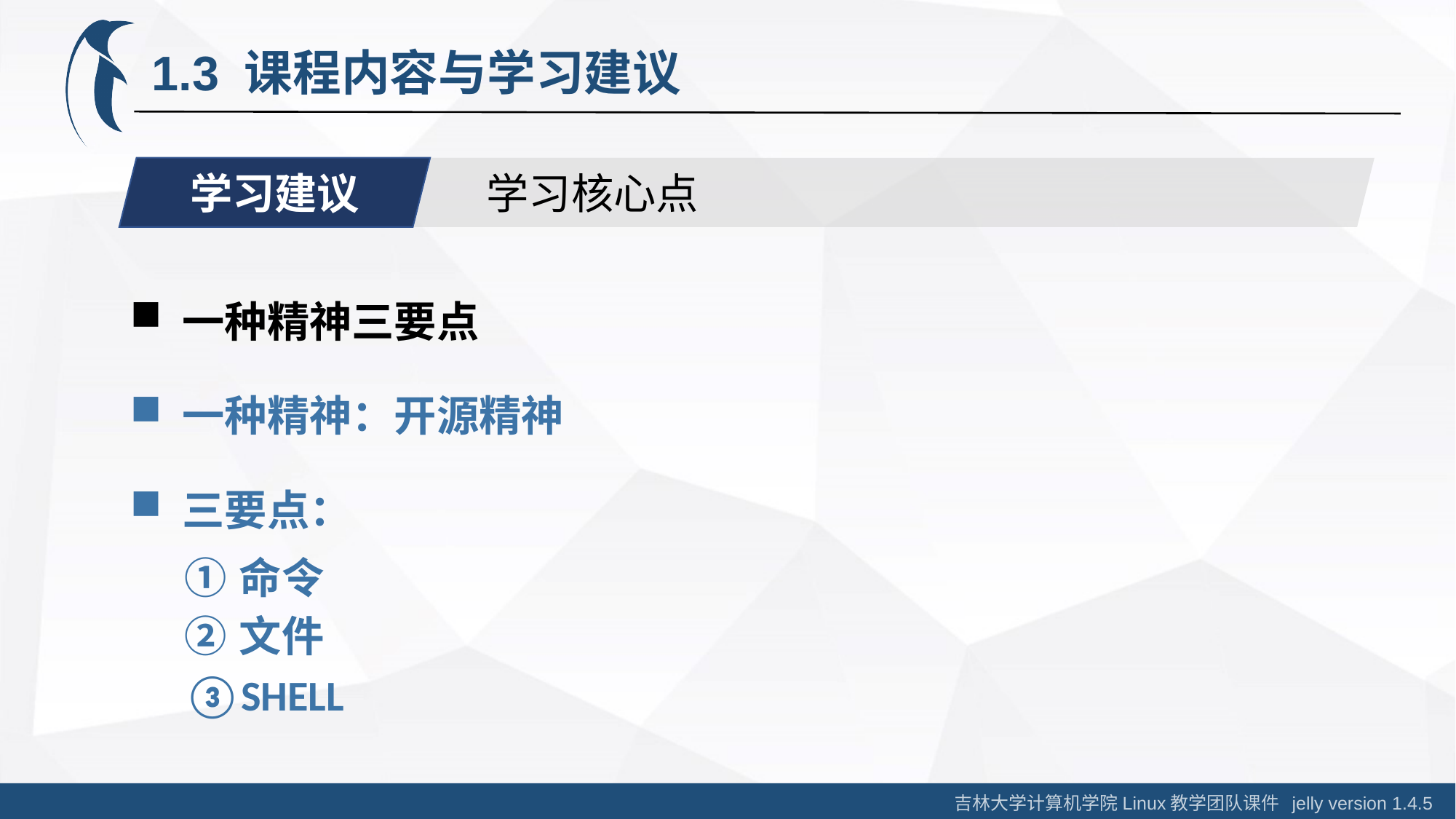

# 1.3 课程内容与学习建议
学习建议
学习核心点
 一种精神三要点
 一种精神：开源精神
 三要点：
命令
文件
SHELL